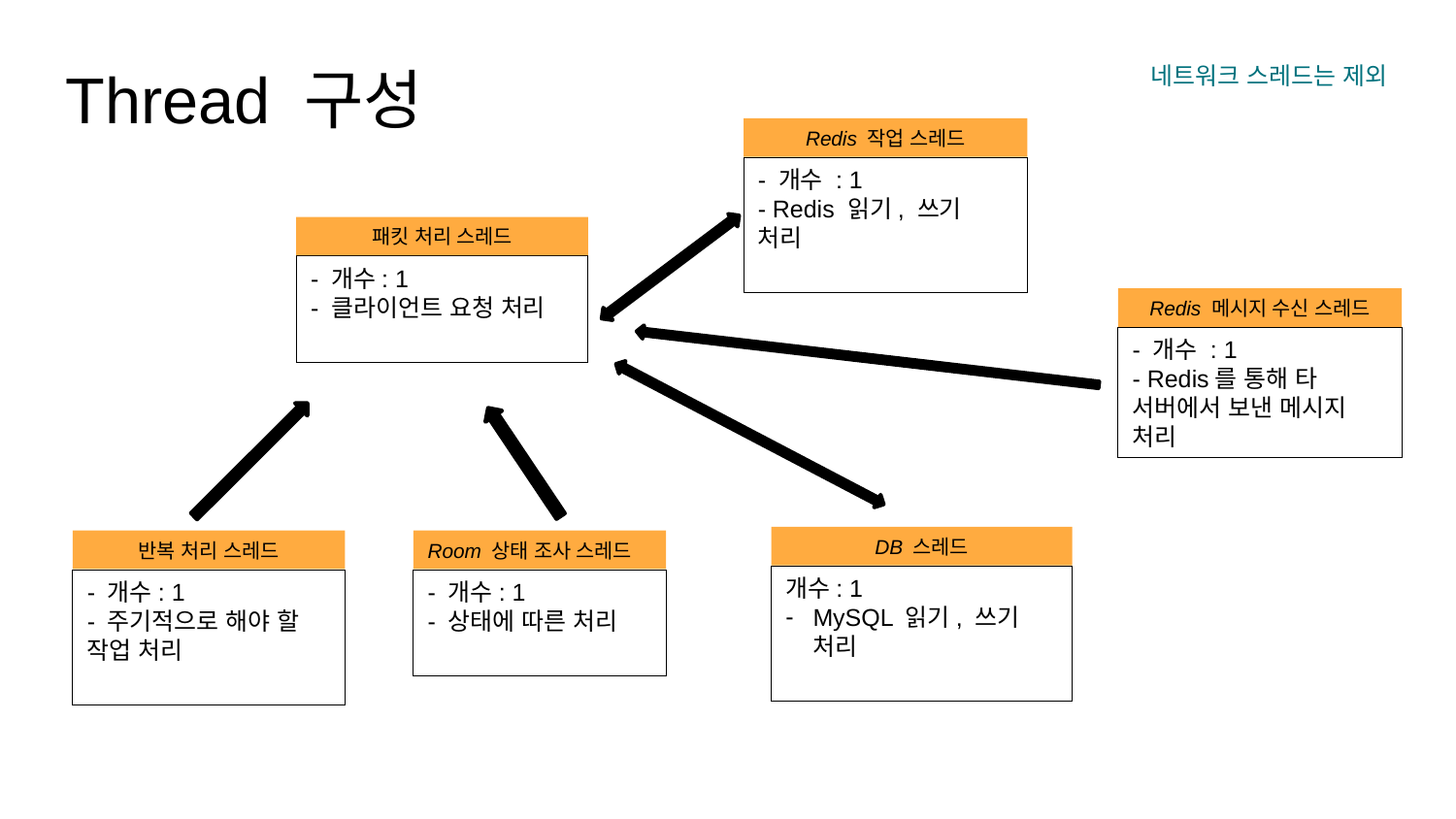

Thread 구성
네트워크 스레드는 제외
Redis 작업 스레드
- 개수 : 1
- Redis 읽기, 쓰기 처리

패킷 처리 스레드
- 개수: 1
- 클라이언트 요청 처리

Redis 메시지 수신 스레드
- 개수 : 1
- Redis를 통해 타 서버에서 보낸 메시지 처리

DB 스레드
개수: 1
MySQL 읽기, 쓰기 처리

반복 처리 스레드
- 개수: 1
- 주기적으로 해야 할 작업 처리

Room 상태 조사 스레드
- 개수: 1
- 상태에 따른 처리